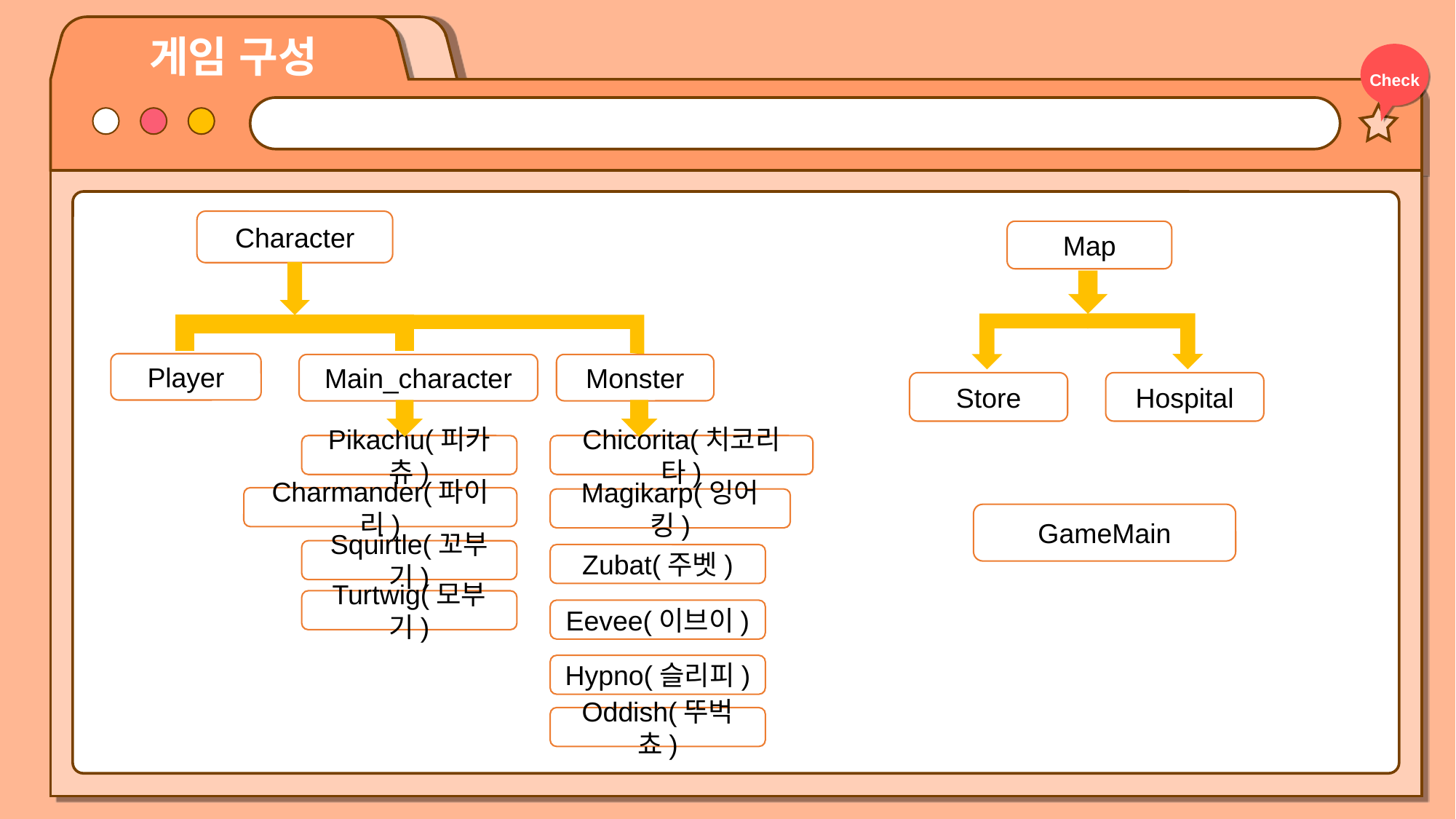

게임 구성
Check

Character

Player
Monster
Main_character

Pikachu(피카츄)
Chicorita(치코리타)
Charmander(파이리)
Magikarp(잉어킹)
Squirtle(꼬부기)
Zubat(주벳)
Turtwig(모부기)
Eevee(이브이)
Hypno(슬리피)
Oddish(뚜벅쵸)
Map

Store
Hospital
GameMain